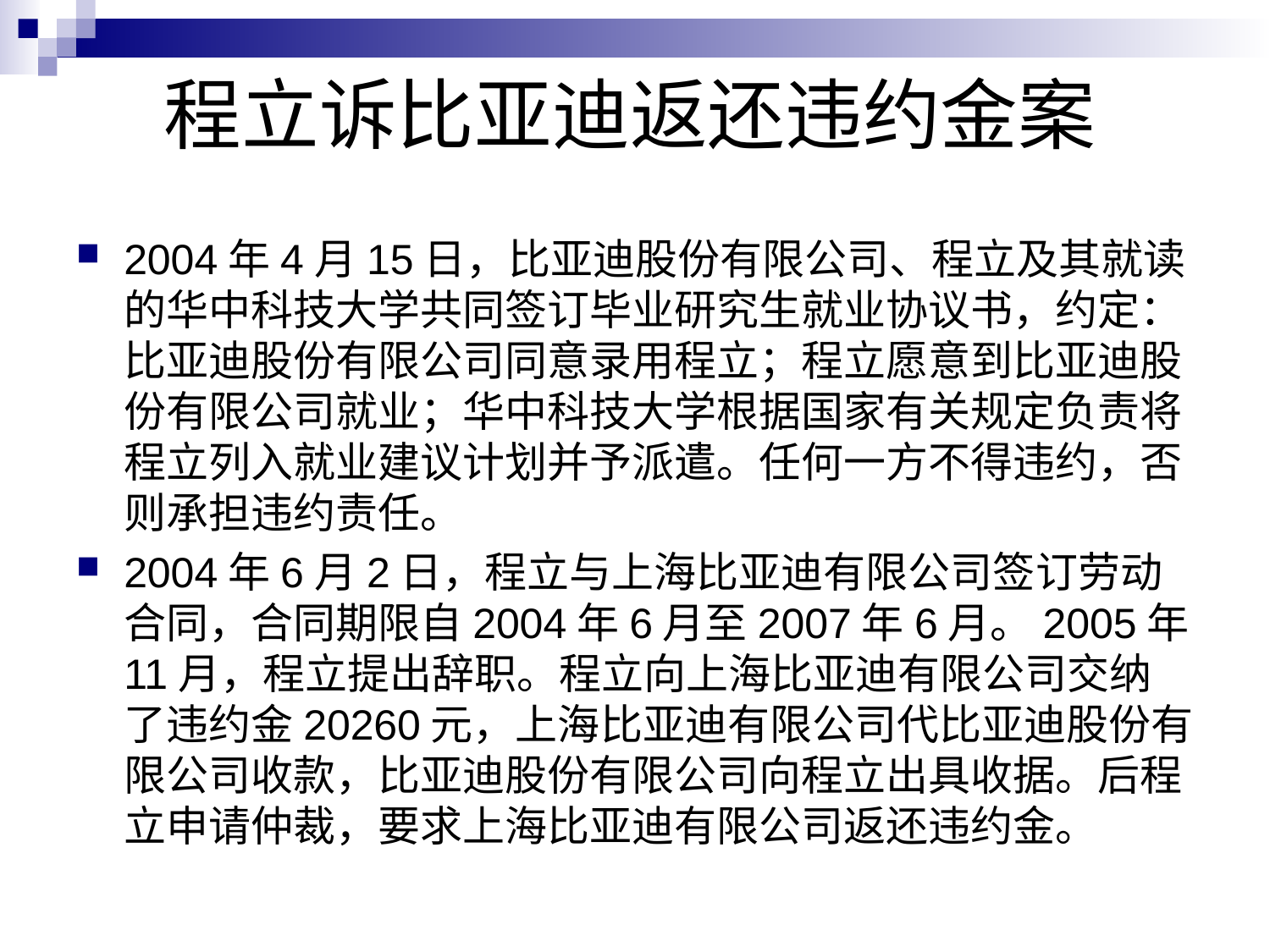

# 程立诉比亚迪返还违约金案
2004年4月15日，比亚迪股份有限公司、程立及其就读的华中科技大学共同签订毕业研究生就业协议书，约定：比亚迪股份有限公司同意录用程立；程立愿意到比亚迪股份有限公司就业；华中科技大学根据国家有关规定负责将程立列入就业建议计划并予派遣。任何一方不得违约，否则承担违约责任。
2004年6月2日，程立与上海比亚迪有限公司签订劳动合同，合同期限自2004年6月至2007年6月。2005年11月，程立提出辞职。程立向上海比亚迪有限公司交纳了违约金20260元，上海比亚迪有限公司代比亚迪股份有限公司收款，比亚迪股份有限公司向程立出具收据。后程立申请仲裁，要求上海比亚迪有限公司返还违约金。